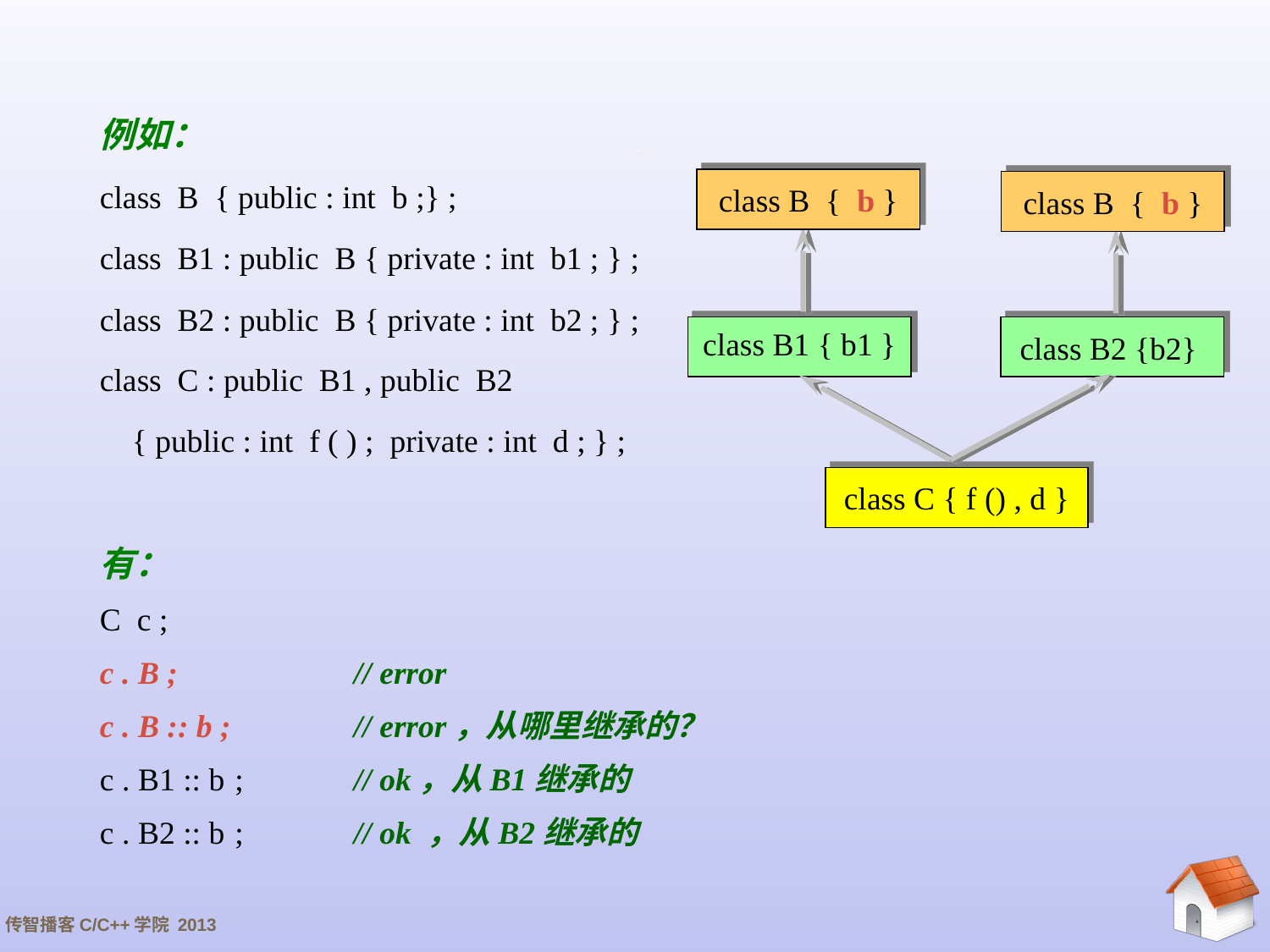

# 7.5.2  虚基类
例如：
class  B  { public : int  b ;} ;
class  B1 : public  B { private : int  b1 ; } ;
class  B2 : public  B { private : int  b2 ; } ;
class  C : public  B1 , public  B2
    { public : int  f ( ) ;  private : int  d ; } ;
class B  {  b }
class B  {  b }

class B1 { b1 }
class B2 {b2}

class C { f () , d }
有：
C  c ;
c . B ;		// error
c . B :: b ;	// error，从哪里继承的？
c . B1 :: b	 ;	// ok，从B1继承的
c . B2 :: b	 ;	// ok ，从B2继承的